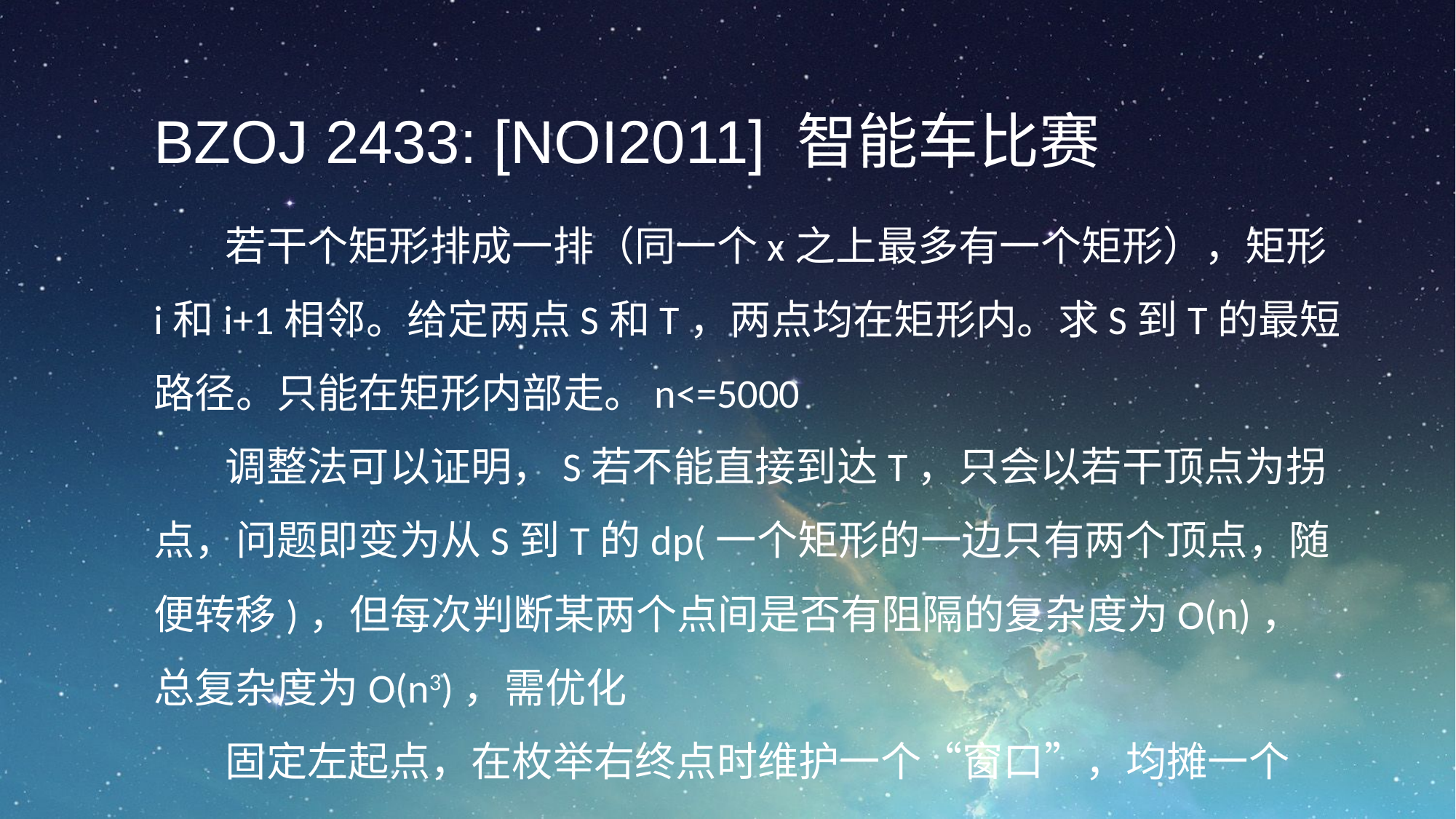

BZOJ 2433: [NOI2011] 智能车比赛
若干个矩形排成一排（同一个x之上最多有一个矩形），矩形i和i+1相邻。给定两点S和T，两点均在矩形内。求S到T的最短路径。只能在矩形内部走。n<=5000
调整法可以证明，S若不能直接到达T，只会以若干顶点为拐点，问题即变为从S到T的dp(一个矩形的一边只有两个顶点，随便转移)，但每次判断某两个点间是否有阻隔的复杂度为O(n)，总复杂度为O(n3)，需优化
固定左起点，在枚举右终点时维护一个“窗口”，均摊一个O(n)